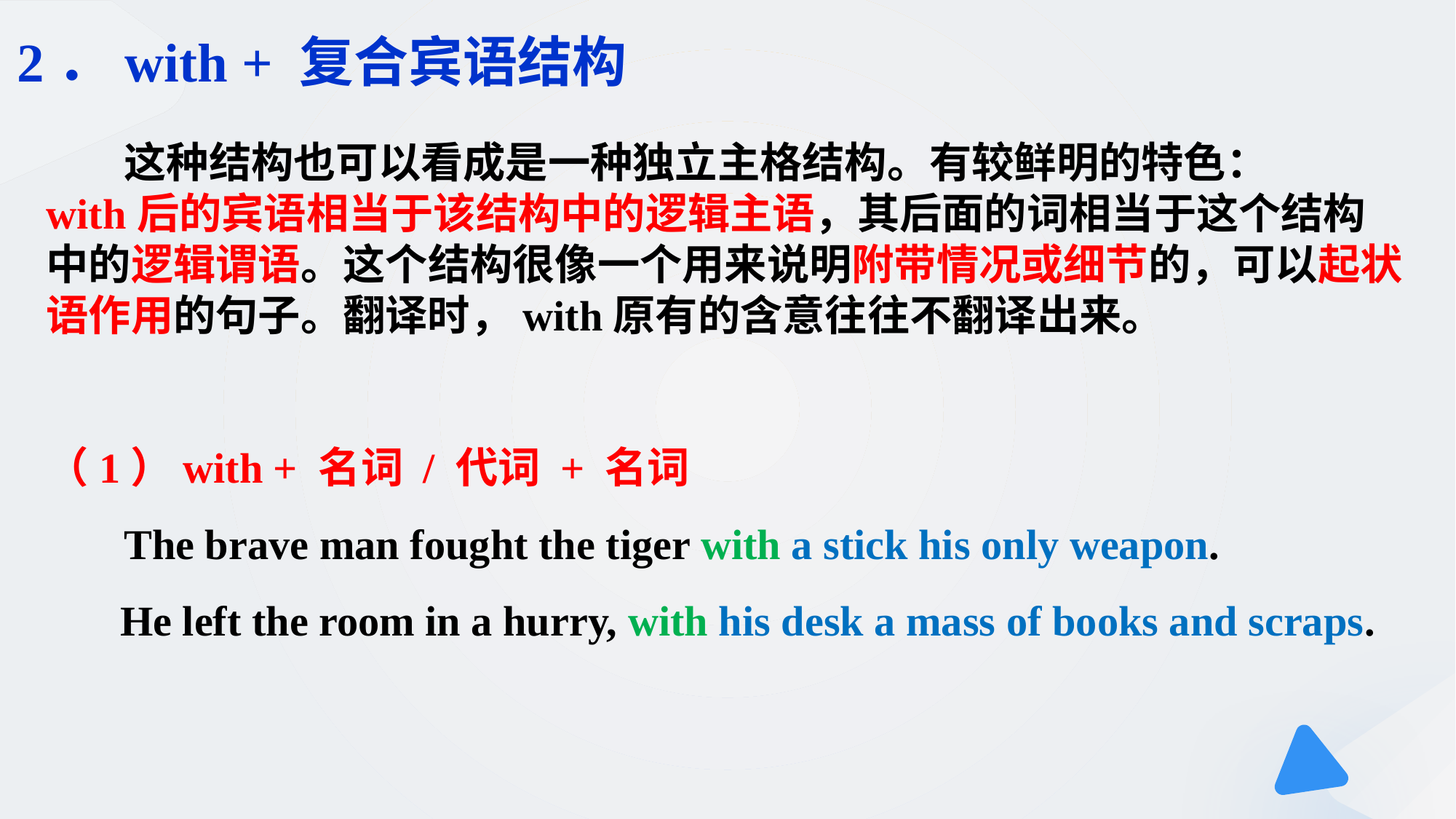

2．with + 复合宾语结构
       这种结构也可以看成是一种独立主格结构。有较鲜明的特色：
with后的宾语相当于该结构中的逻辑主语，其后面的词相当于这个结构中的逻辑谓语。这个结构很像一个用来说明附带情况或细节的，可以起状语作用的句子。翻译时，with原有的含意往往不翻译出来。
（1）with + 名词 / 代词 + 名词
       The brave man fought the tiger with a stick his only weapon.
       He left the room in a hurry, with his desk a mass of books and scraps.